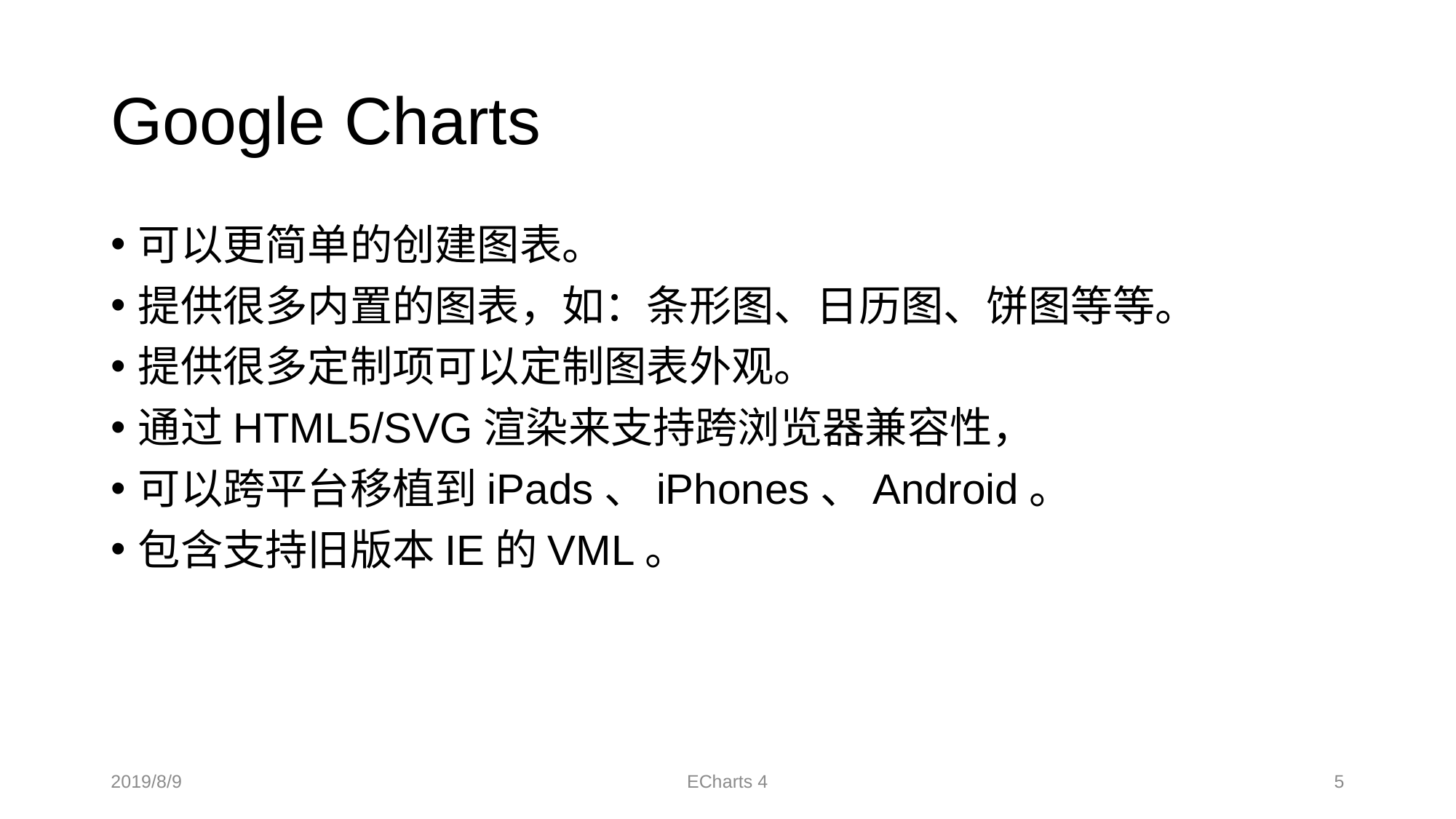

# Google Charts
可以更简单的创建图表。
提供很多内置的图表，如：条形图、日历图、饼图等等。
提供很多定制项可以定制图表外观。
通过HTML5/SVG渲染来支持跨浏览器兼容性，
可以跨平台移植到iPads、iPhones、Android。
包含支持旧版本IE的VML。
2019/8/9
ECharts 4
5